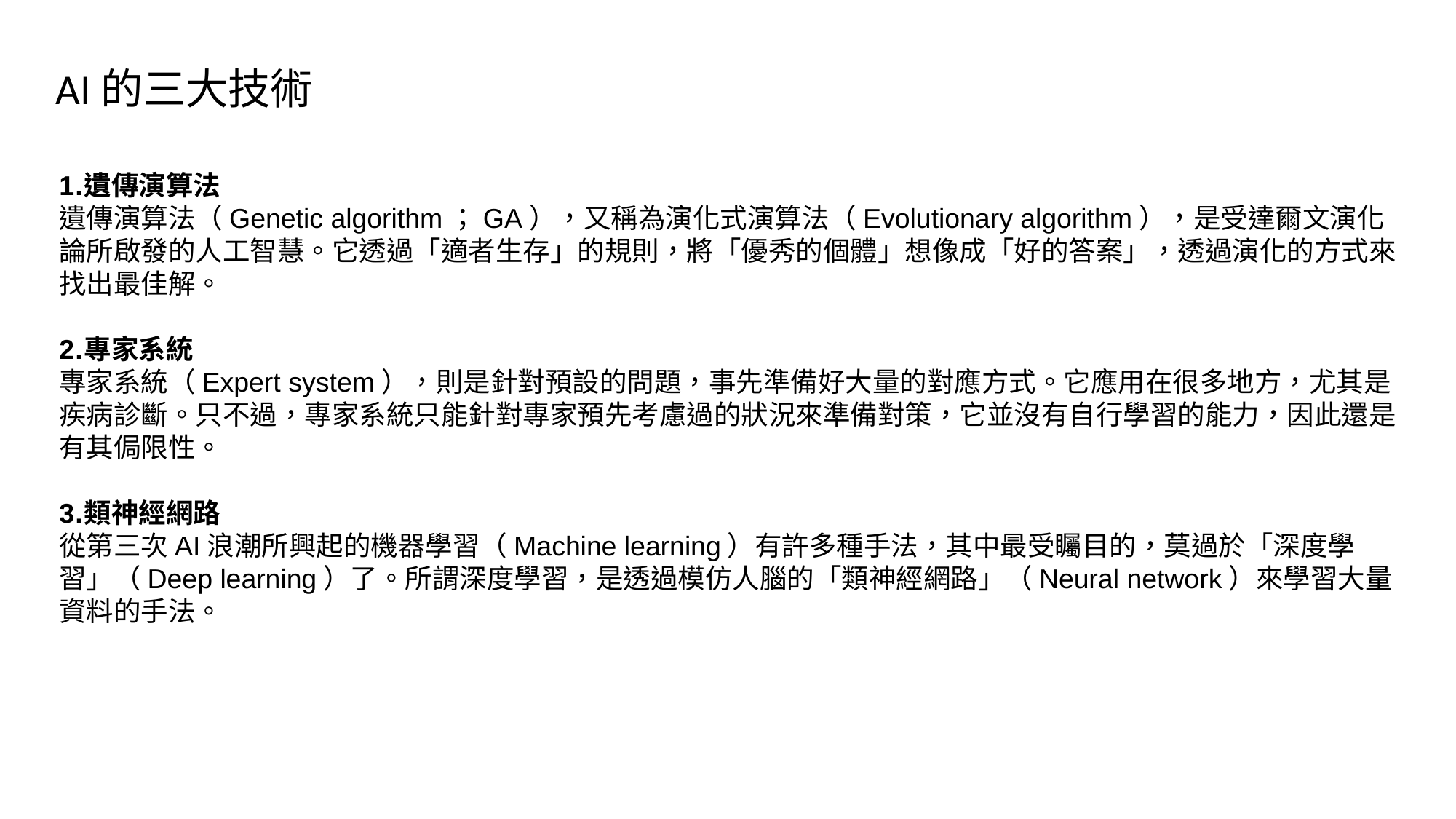

AI的三大技術
遺傳演算法
遺傳演算法（Genetic algorithm；GA），又稱為演化式演算法（Evolutionary algorithm），是受達爾文演化論所啟發的人工智慧。它透過「適者生存」的規則，將「優秀的個體」想像成「好的答案」，透過演化的方式來找出最佳解。

專家系統
專家系統（Expert system），則是針對預設的問題，事先準備好大量的對應方式。它應用在很多地方，尤其是疾病診斷。只不過，專家系統只能針對專家預先考慮過的狀況來準備對策，它並沒有自行學習的能力，因此還是有其侷限性。

類神經網路
從第三次AI浪潮所興起的機器學習（Machine learning）有許多種手法，其中最受矚目的，莫過於「深度學習」（Deep learning）了。所謂深度學習，是透過模仿人腦的「類神經網路」（Neural network）來學習大量資料的手法。